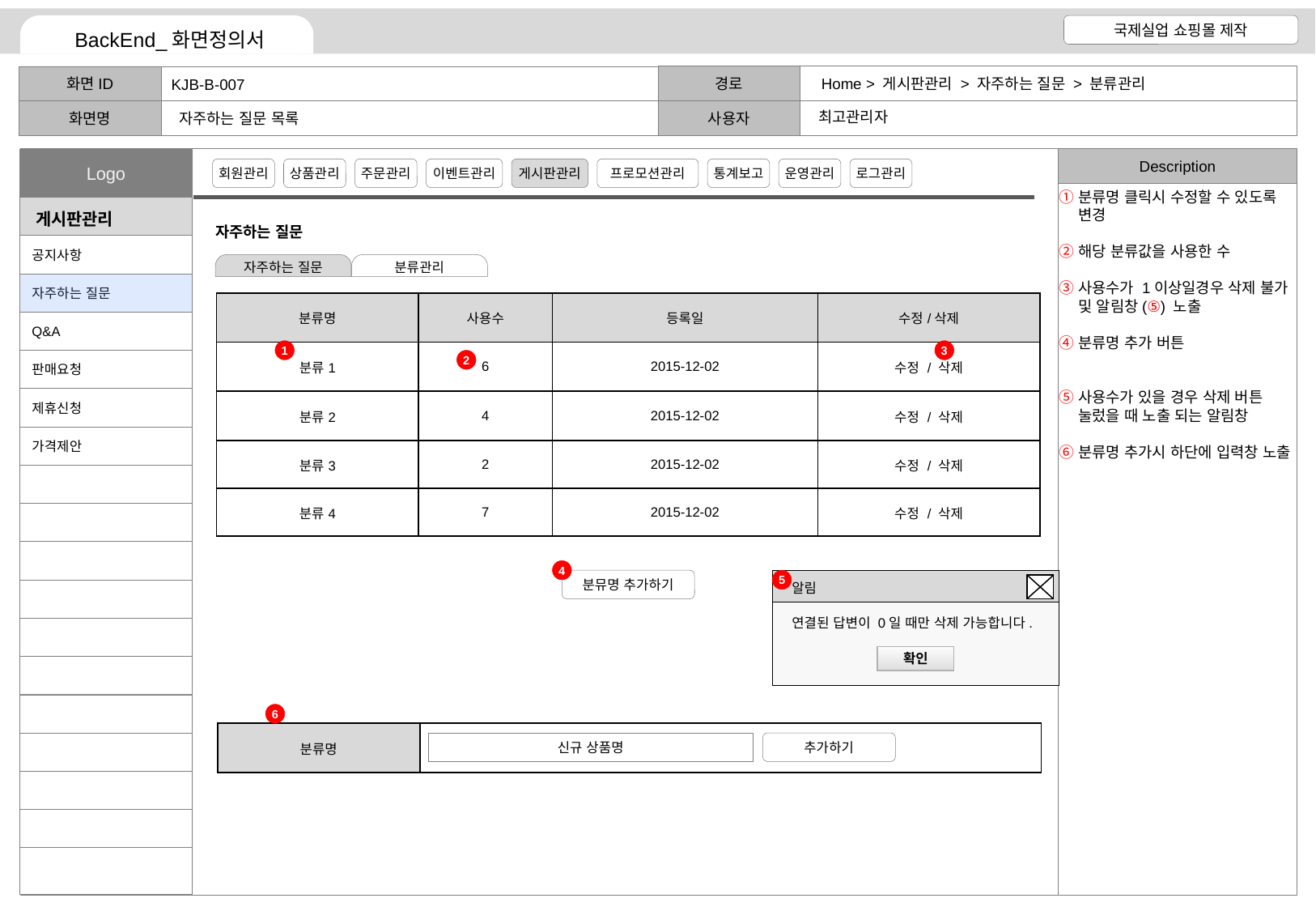

Home > 게시판관리 > 자주하는 질문 > 분류관리
KJB-B-007
최고관리자
자주하는 질문 목록
분류명 클릭시 수정할 수 있도록 변경

해당 분류값을 사용한 수

사용수가 1이상일경우 삭제 불가 및 알림창(⑤) 노출

분류명 추가 버튼

사용수가 있을 경우 삭제 버튼 눌렀을 때 노출 되는 알림창

분류명 추가시 하단에 입력창 노출
자주하는 질문
자주하는 질문
분류관리

| 분류명 | 사용수 | 등록일 | 수정/삭제 |
| --- | --- | --- | --- |
| 분류1 | 6 | 2015-12-02 | 수정 / 삭제 |
| 분류2 | 4 | 2015-12-02 | 수정 / 삭제 |
| 분류3 | 2 | 2015-12-02 | 수정 / 삭제 |
| 분류4 | 7 | 2015-12-02 | 수정 / 삭제 |
1
3
2
4
분뮤명 추가하기

알림

연결된 답변이 0일 때만 삭제 가능합니다.
확인
5
6
| 분류명 |  |
| --- | --- |
신규 상품명
추가하기